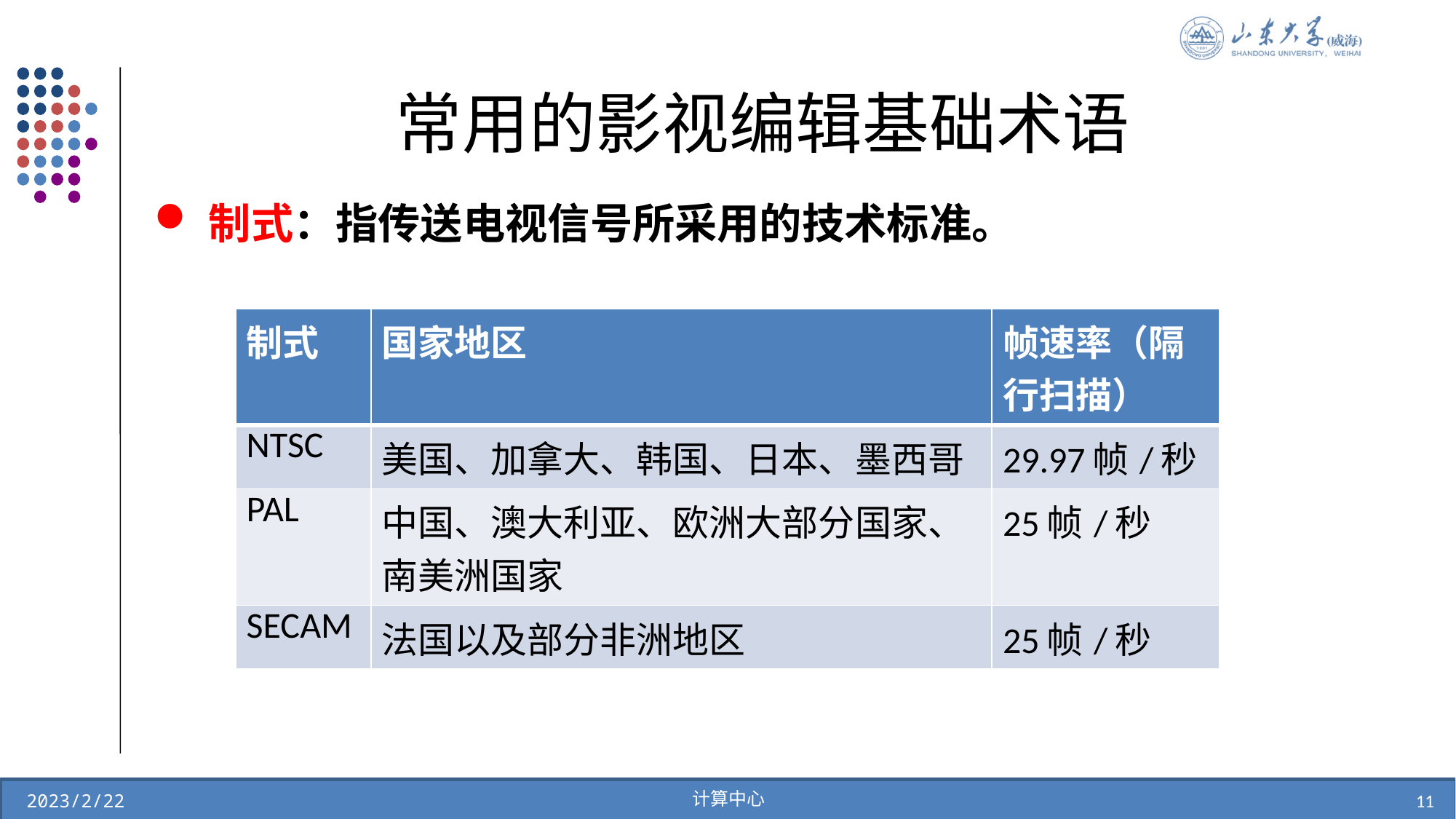

# 常用的影视编辑基础术语
制式：指传送电视信号所采用的技术标准。

| 制式 | 国家地区 | 帧速率（隔行扫描） |
| --- | --- | --- |
| NTSC | 美国、加拿大、韩国、日本、墨西哥 | 29.97帧/秒 |
| PAL | 中国、澳大利亚、欧洲大部分国家、南美洲国家 | 25帧/秒 |
| SECAM | 法国以及部分非洲地区 | 25帧/秒 |
计算中心
11